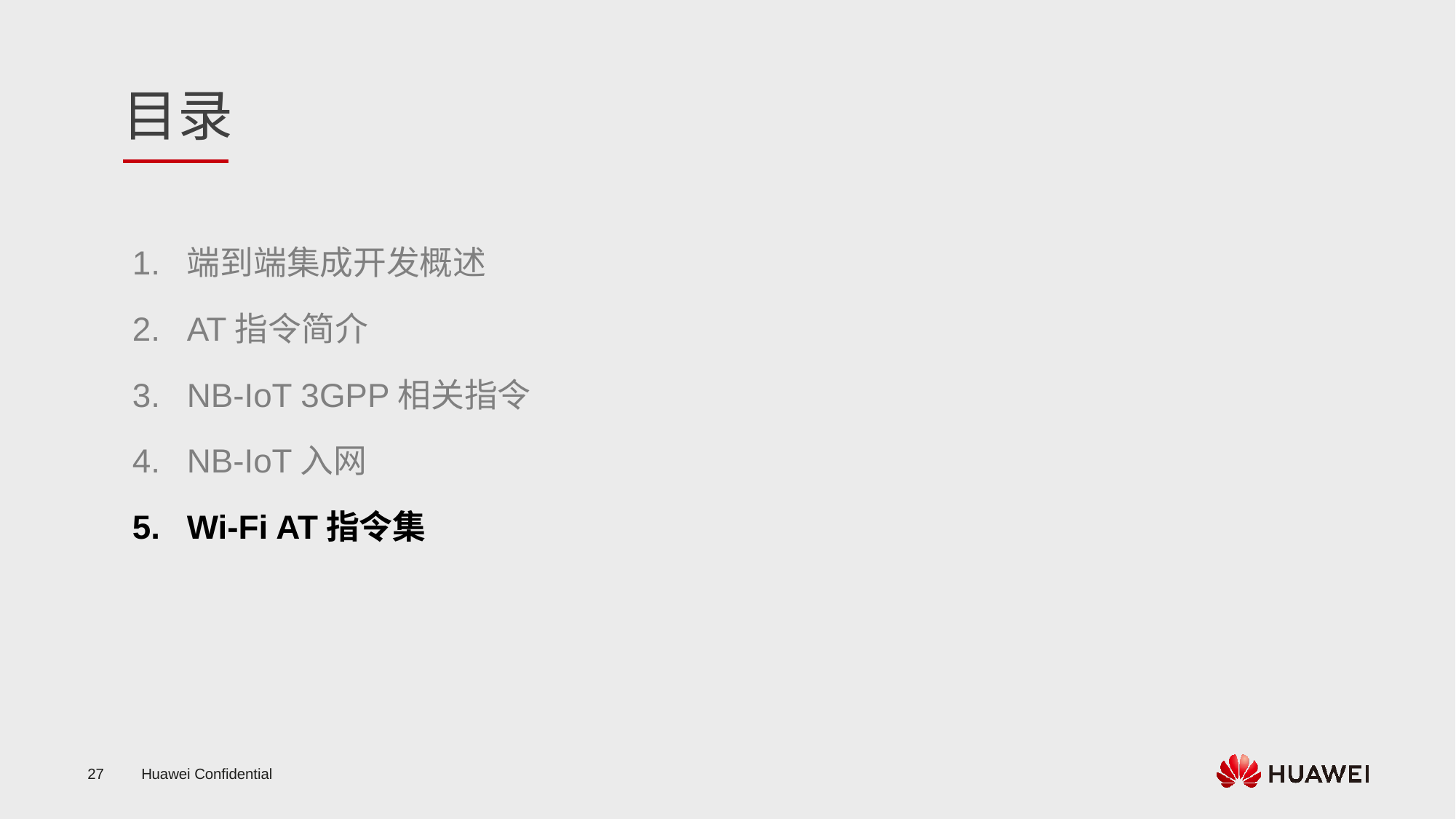

端到端集成开发概述
AT指令简介
NB-IoT 3GPP相关指令
NB-IoT入网
Wi-Fi AT指令集